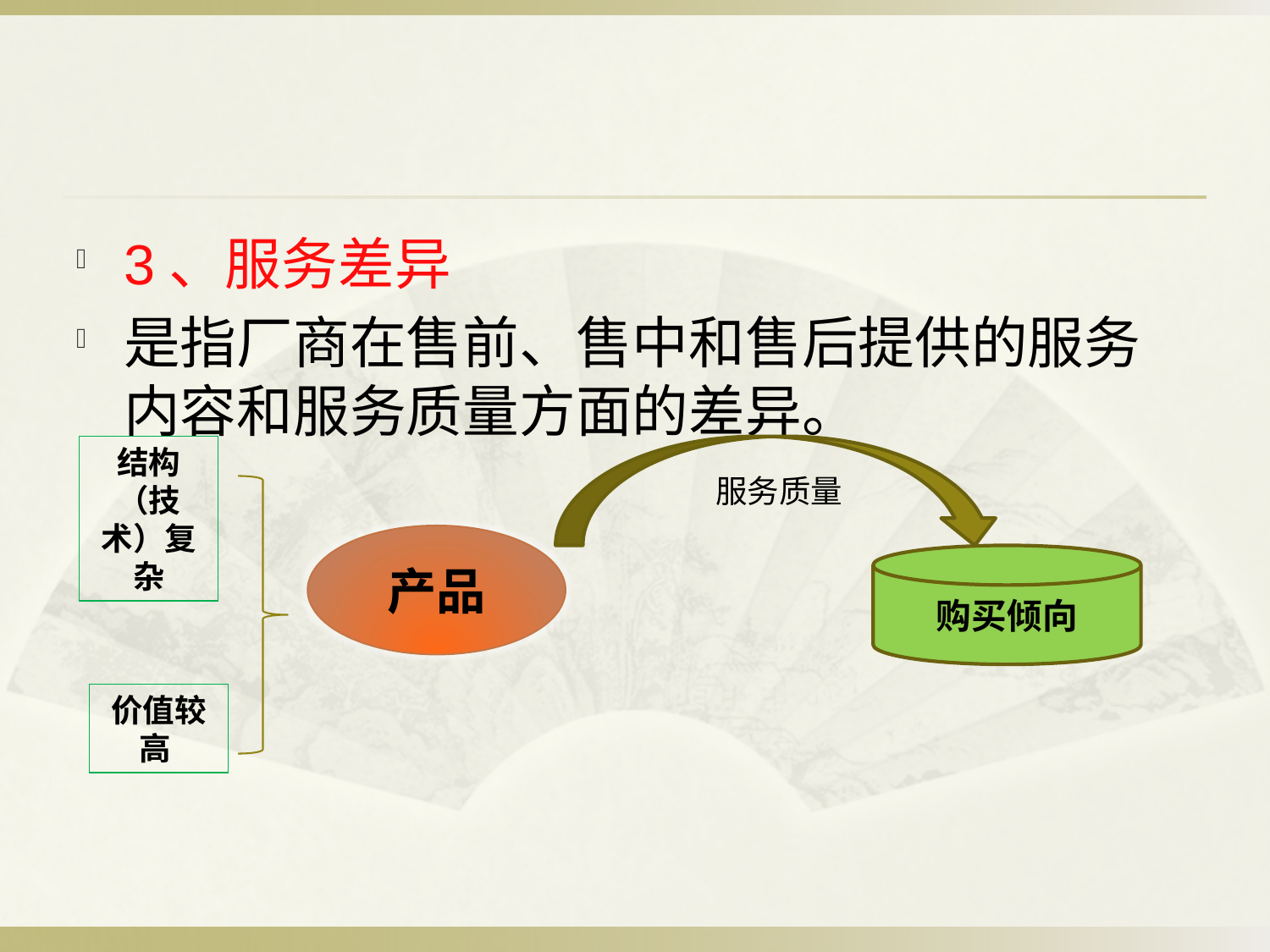

#
3、服务差异
是指厂商在售前、售中和售后提供的服务内容和服务质量方面的差异。

结构（技术）复杂
服务质量

产品
购买倾向
价值较高